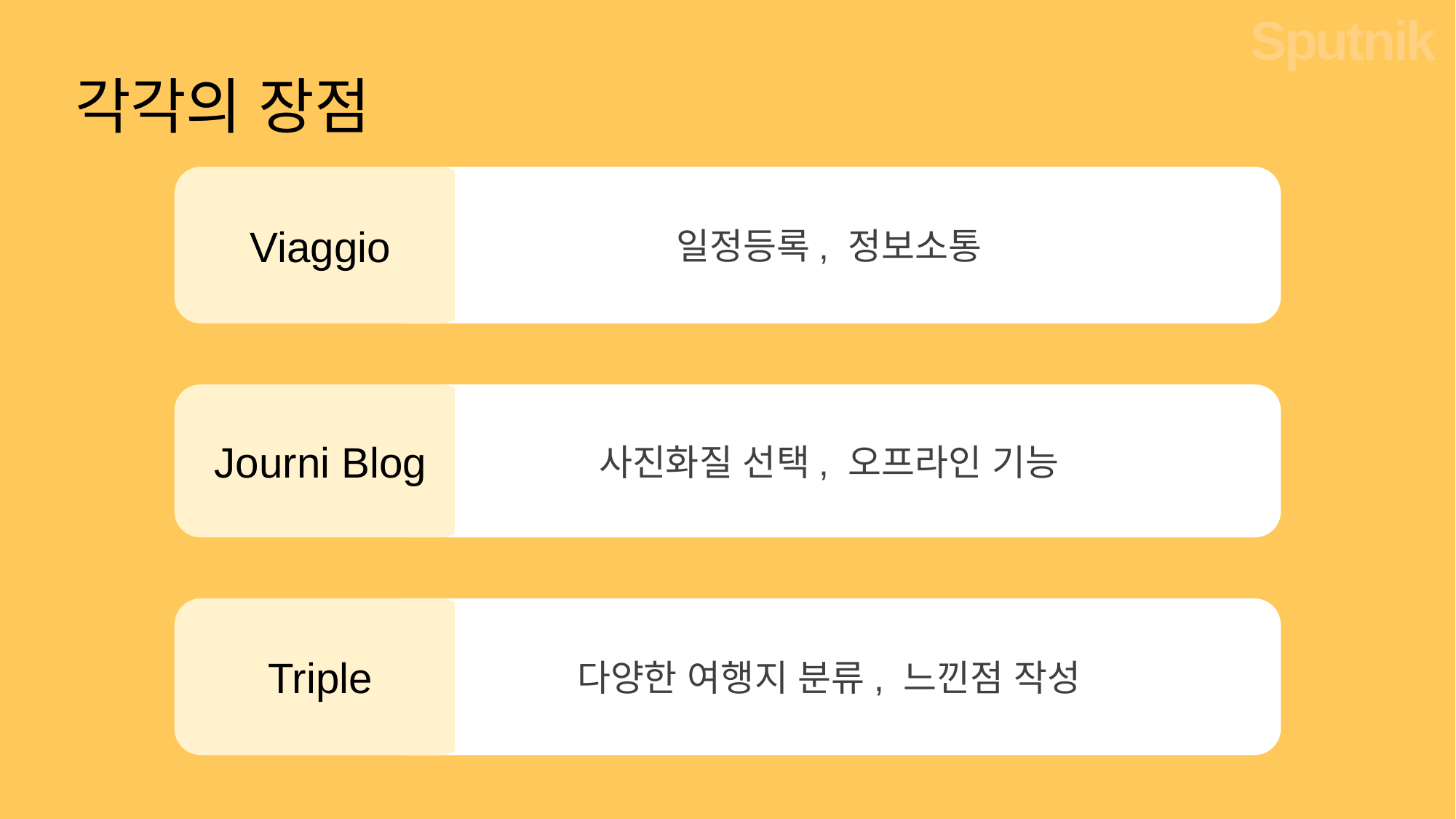

Sputnik
각각의 장점
Viaggio

일정등록, 정보소통
Journi Blog
사진화질 선택, 오프라인 기능

Triple
다양한 여행지 분류, 느낀점 작성